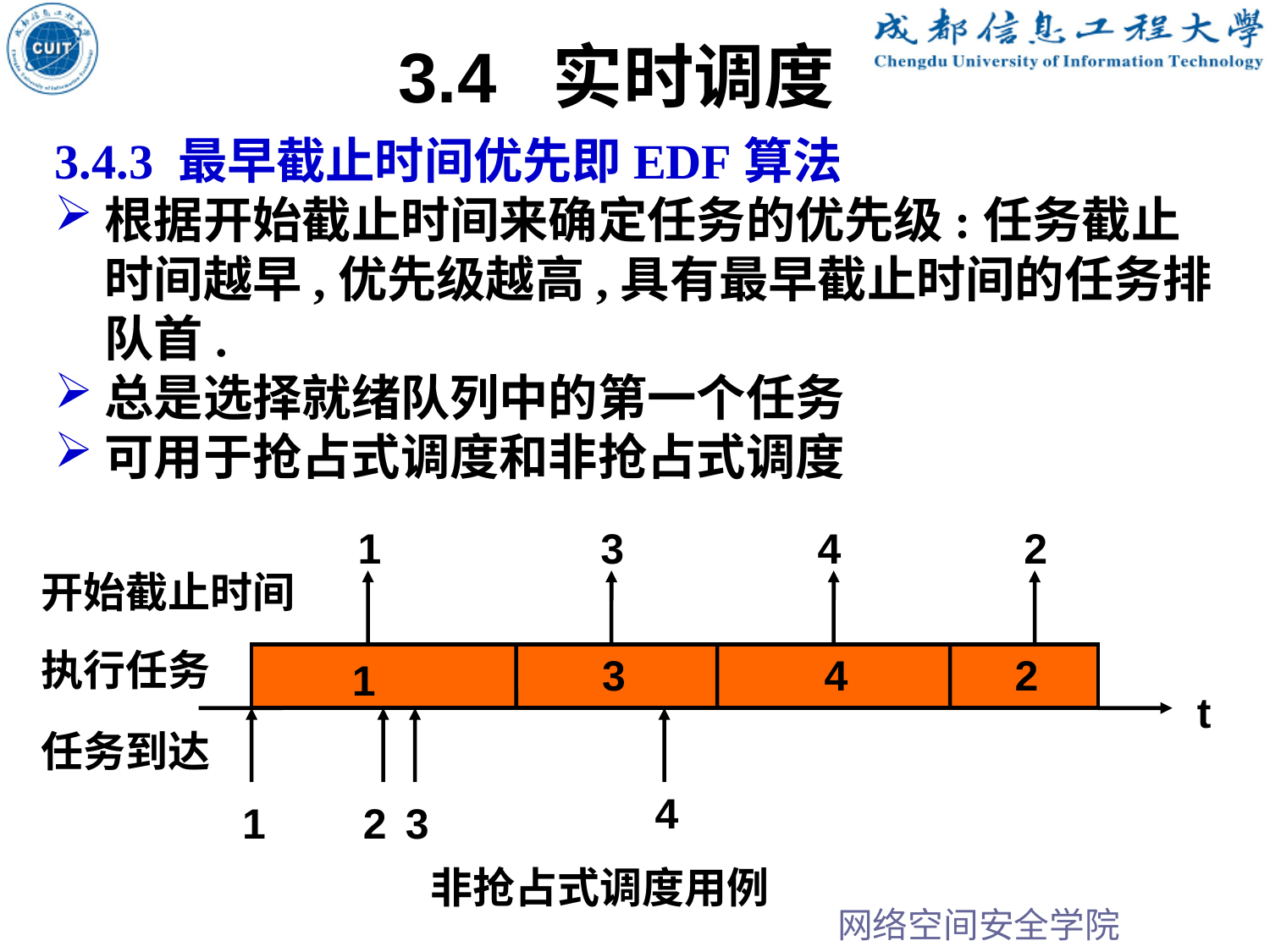

3.4  实时调度
3.4.3 最早截止时间优先即EDF算法
根据开始截止时间来确定任务的优先级:任务截止时间越早,优先级越高,具有最早截止时间的任务排队首.
总是选择就绪队列中的第一个任务
可用于抢占式调度和非抢占式调度
1
3
4
2
开始截止时间

执行任务
3
4
2

1
t

任务到达
4
1
2
3
非抢占式调度用例